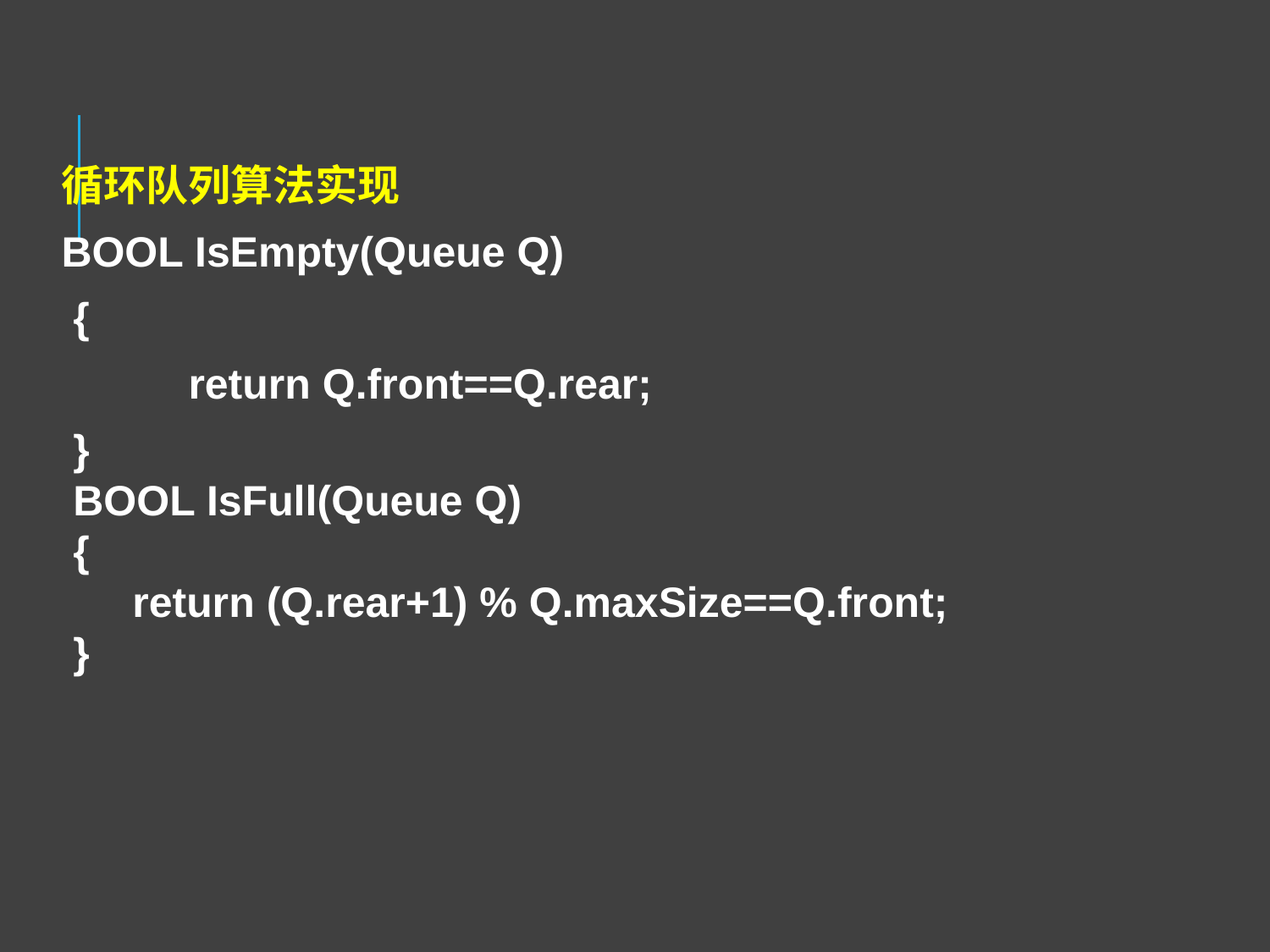

循环队列算法实现
BOOL IsEmpty(Queue Q)
 {
  	return Q.front==Q.rear;
 }
 BOOL IsFull(Queue Q)
 {
      return (Q.rear+1) % Q.maxSize==Q.front;
 }